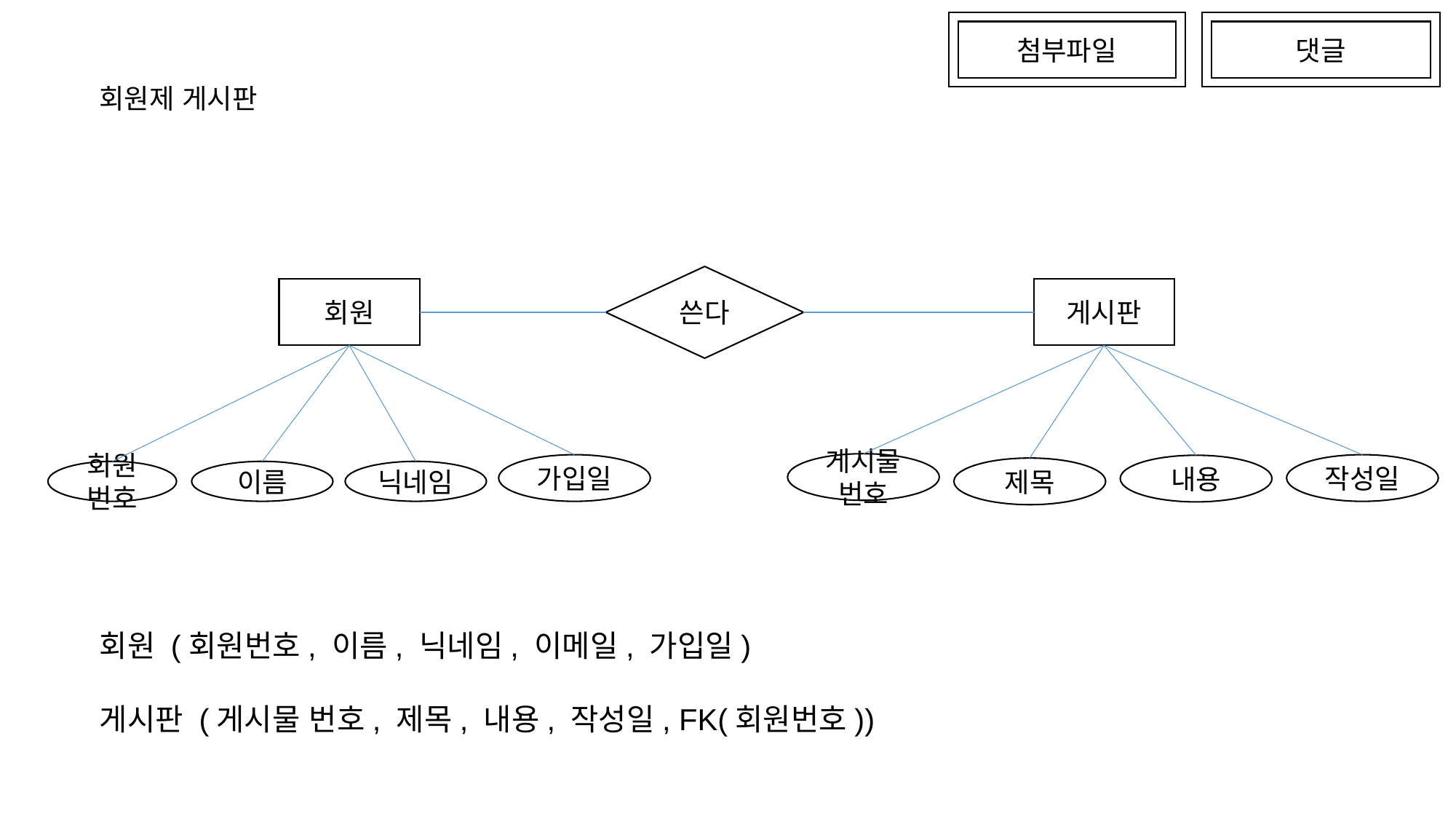

첨부파일
댓글
#
회원제 게시판
쓴다
회원
게시판
게시물번호
작성일
가입일
내용
제목
회원번호
이름
닉네임
회원 (회원번호, 이름, 닉네임, 이메일, 가입일)
게시판 (게시물 번호, 제목, 내용, 작성일, FK(회원번호))